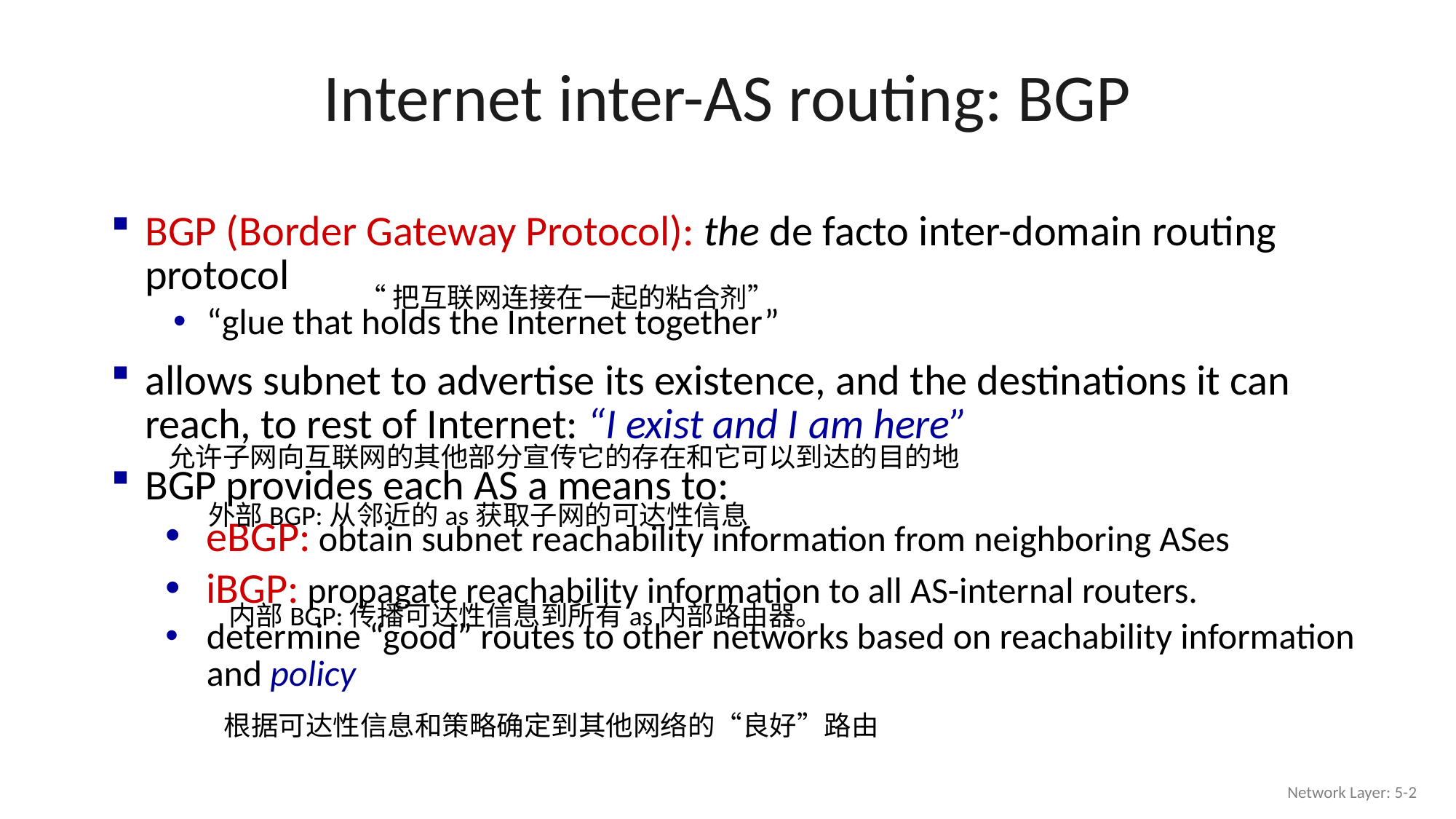

# Internet inter-AS routing: BGP
BGP (Border Gateway Protocol): the de facto inter-domain routing protocol
“glue that holds the Internet together”
allows subnet to advertise its existence, and the destinations it can reach, to rest of Internet: “I exist and I am here”
BGP provides each AS a means to:
eBGP: obtain subnet reachability information from neighboring ASes
iBGP: propagate reachability information to all AS-internal routers.
determine “good” routes to other networks based on reachability information and policy

“把互联网连接在一起的粘合剂”
允许子网向互联网的其他部分宣传它的存在和它可以到达的目的地
外部BGP:从邻近的as获取子网的可达性信息
内部BGP:传播可达性信息到所有as内部路由器。
根据可达性信息和策略确定到其他网络的“良好”路由
Network Layer: 5-2